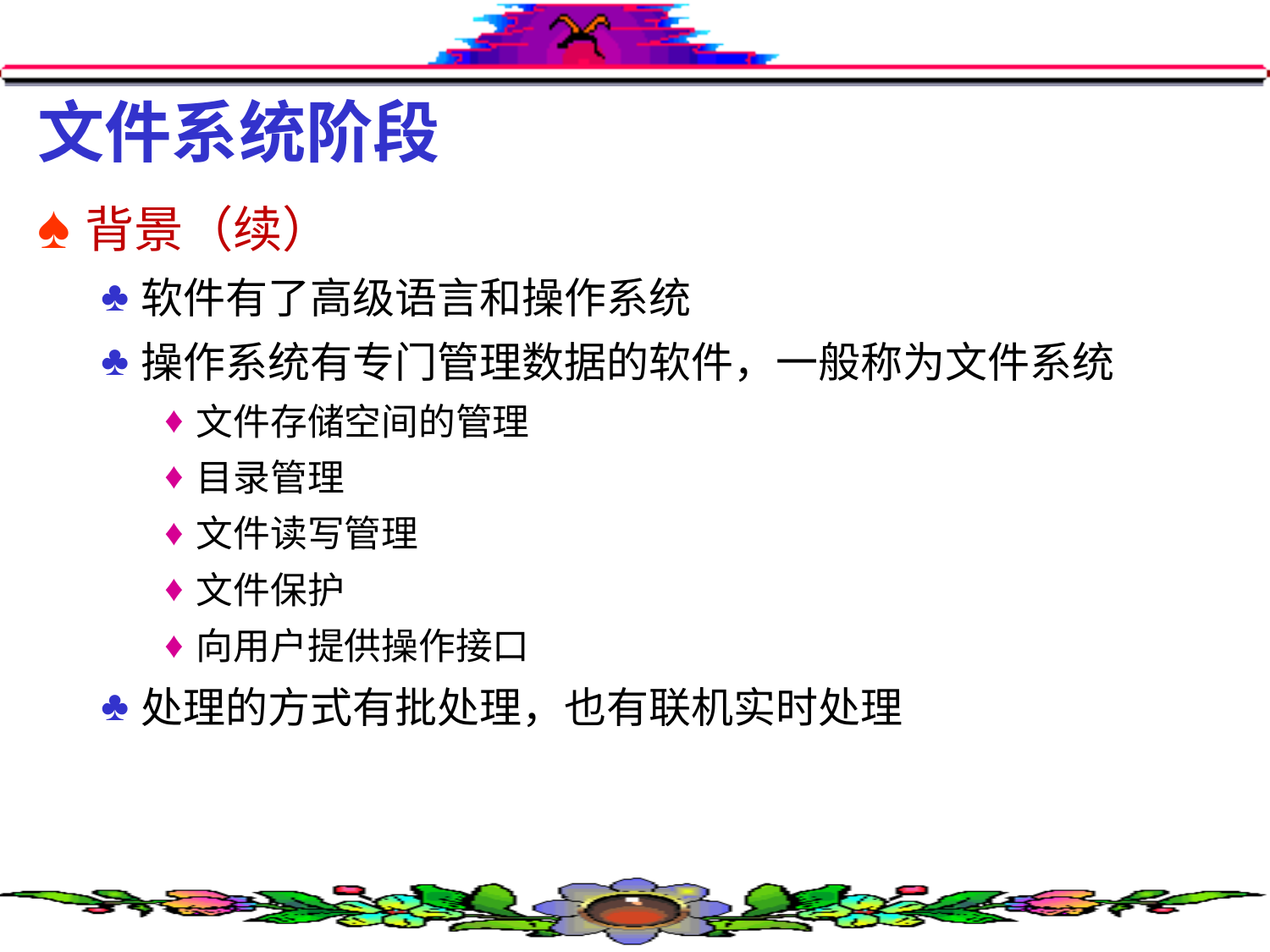

# 文件系统阶段
背景（续）
软件有了高级语言和操作系统
操作系统有专门管理数据的软件，一般称为文件系统
文件存储空间的管理
目录管理
文件读写管理
文件保护
向用户提供操作接口
处理的方式有批处理，也有联机实时处理